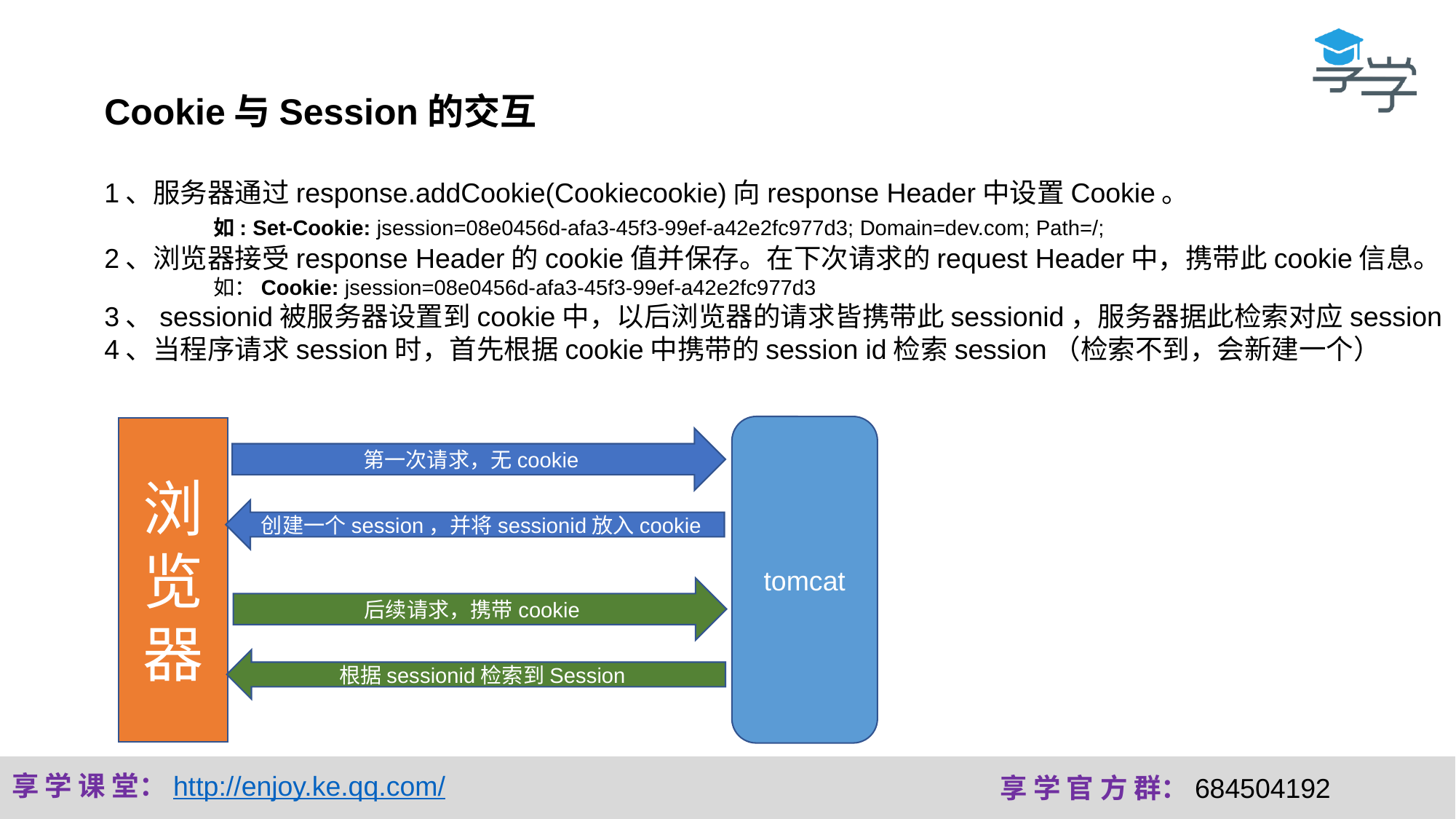

Cookie与Session的交互

1、服务器通过response.addCookie(Cookiecookie)向response Header中设置Cookie。
	如: Set-Cookie: jsession=08e0456d-afa3-45f3-99ef-a42e2fc977d3; Domain=dev.com; Path=/;
2、浏览器接受response Header的cookie值并保存。在下次请求的request Header中，携带此cookie信息。
	如：Cookie: jsession=08e0456d-afa3-45f3-99ef-a42e2fc977d3
3、sessionid被服务器设置到cookie中，以后浏览器的请求皆携带此sessionid，服务器据此检索对应session
4、当程序请求session时，首先根据cookie中携带的session id检索session（检索不到，会新建一个）
tomcat
浏览器
第一次请求，无cookie
创建一个session，并将sessionid放入cookie
后续请求，携带cookie
根据sessionid检索到Session